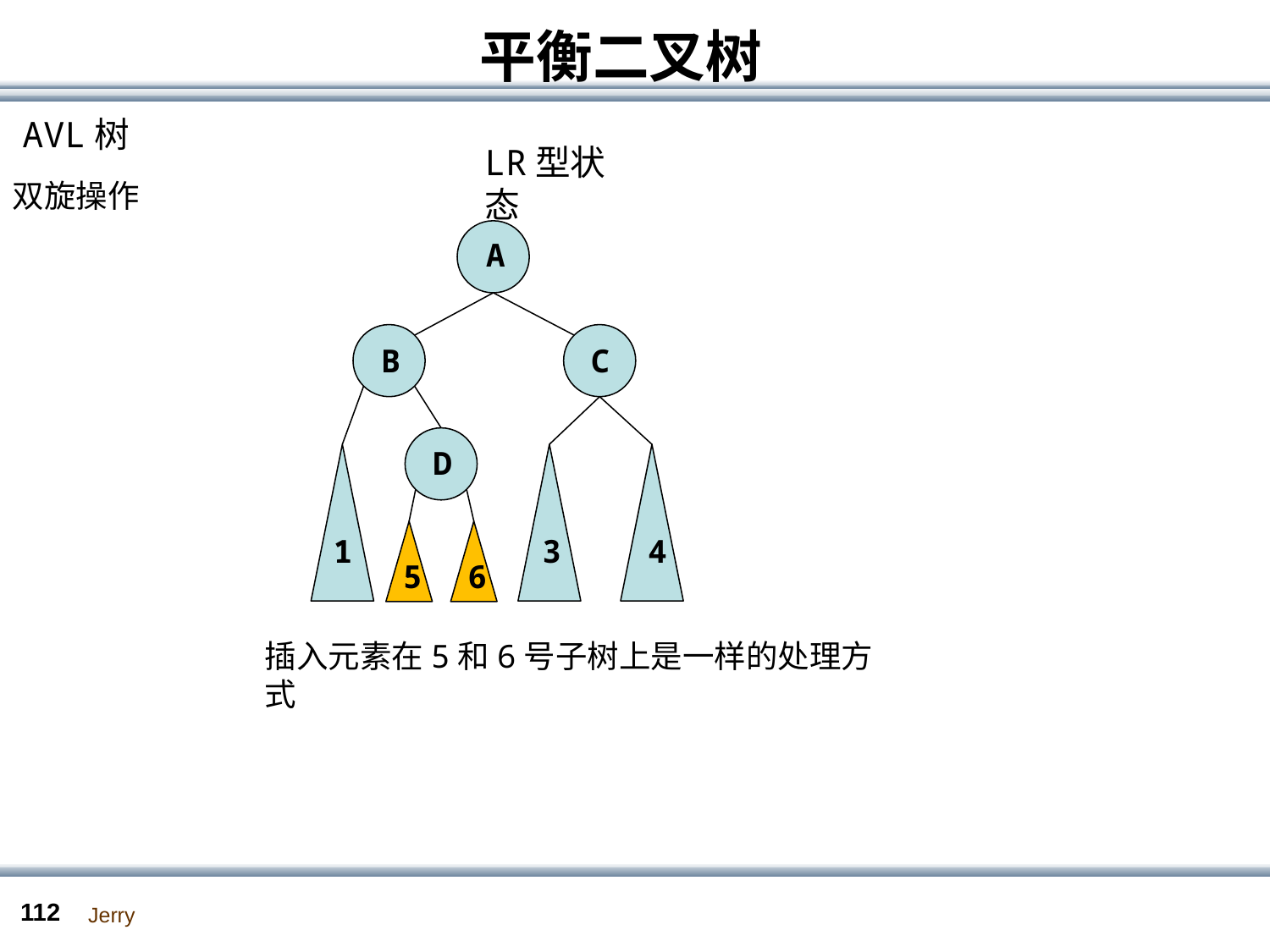

# 平衡二叉树
AVL树
LR型状态
双旋操作

A

B
C

D

1
3
4
5
6
插入元素在5和6号子树上是一样的处理方式